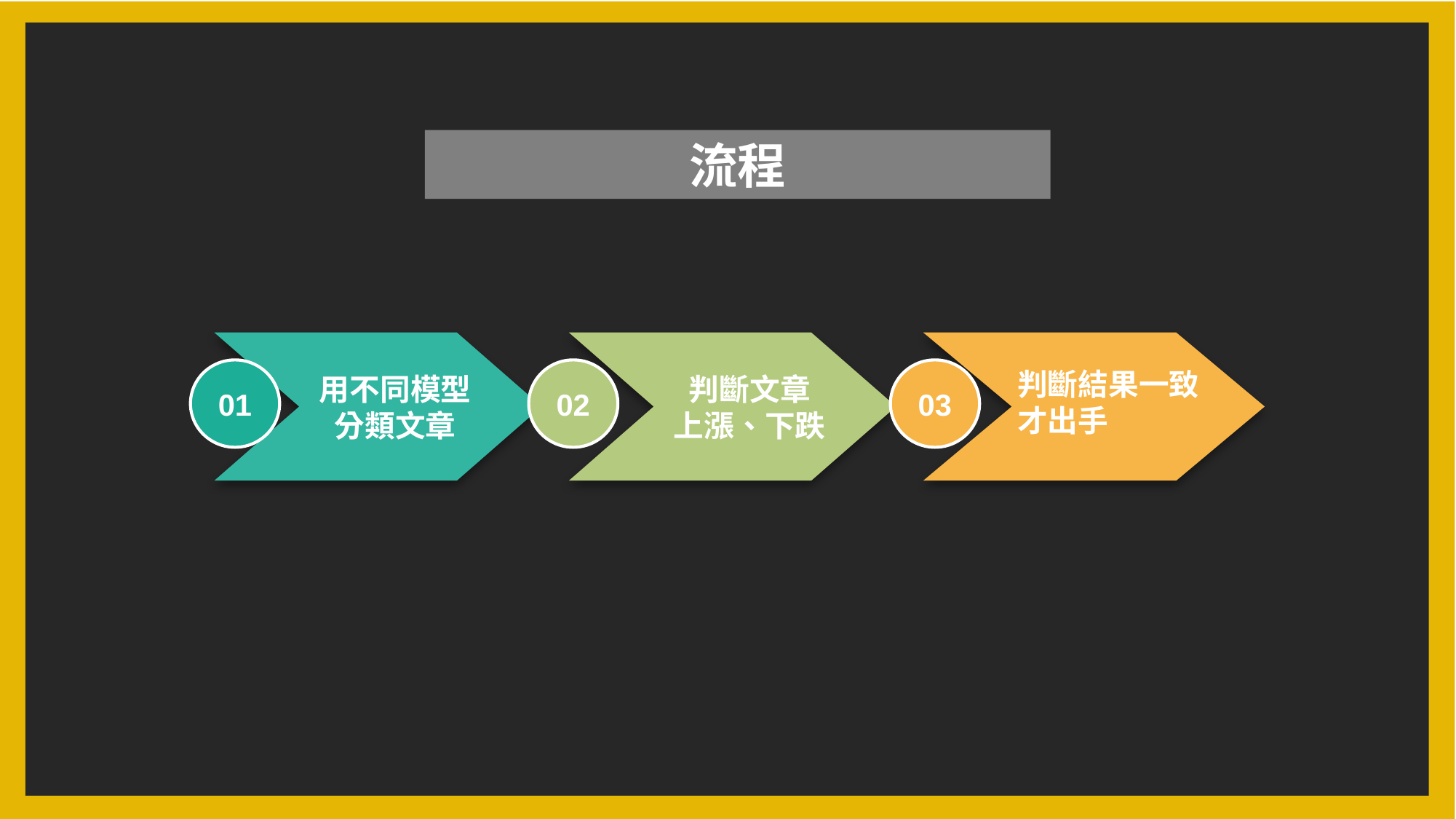

流程
用不同模型
分類文章
判斷文章
上漲、下跌

01
02
03
判斷結果一致才出手